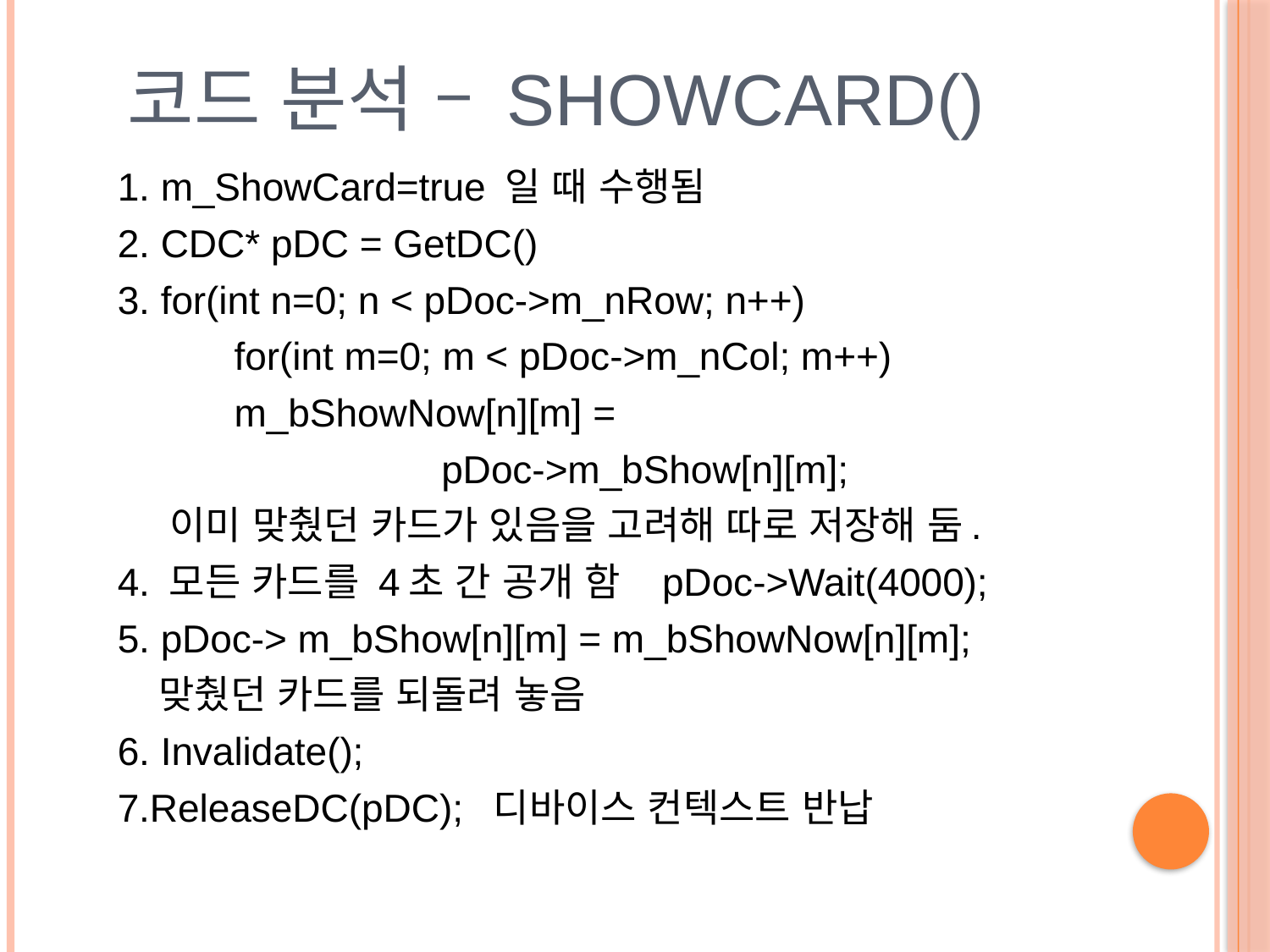

# 코드 분석 – ShowCard()
1. m_ShowCard=true 일 때 수행됨
2. CDC* pDC = GetDC()
3. for(int n=0; n < pDoc->m_nRow; n++)
	for(int m=0; m < pDoc->m_nCol; m++)
		m_bShowNow[n][m] =
                              pDoc->m_bShow[n][m];
    이미 맞췄던 카드가 있음을 고려해 따로 저장해 둠.
4. 모든 카드를 4초 간 공개 함   pDoc->Wait(4000);
5. pDoc-> m_bShow[n][m] = m_bShowNow[n][m];
   맞췄던 카드를 되돌려 놓음
6. Invalidate();
7.ReleaseDC(pDC);  디바이스 컨텍스트 반납